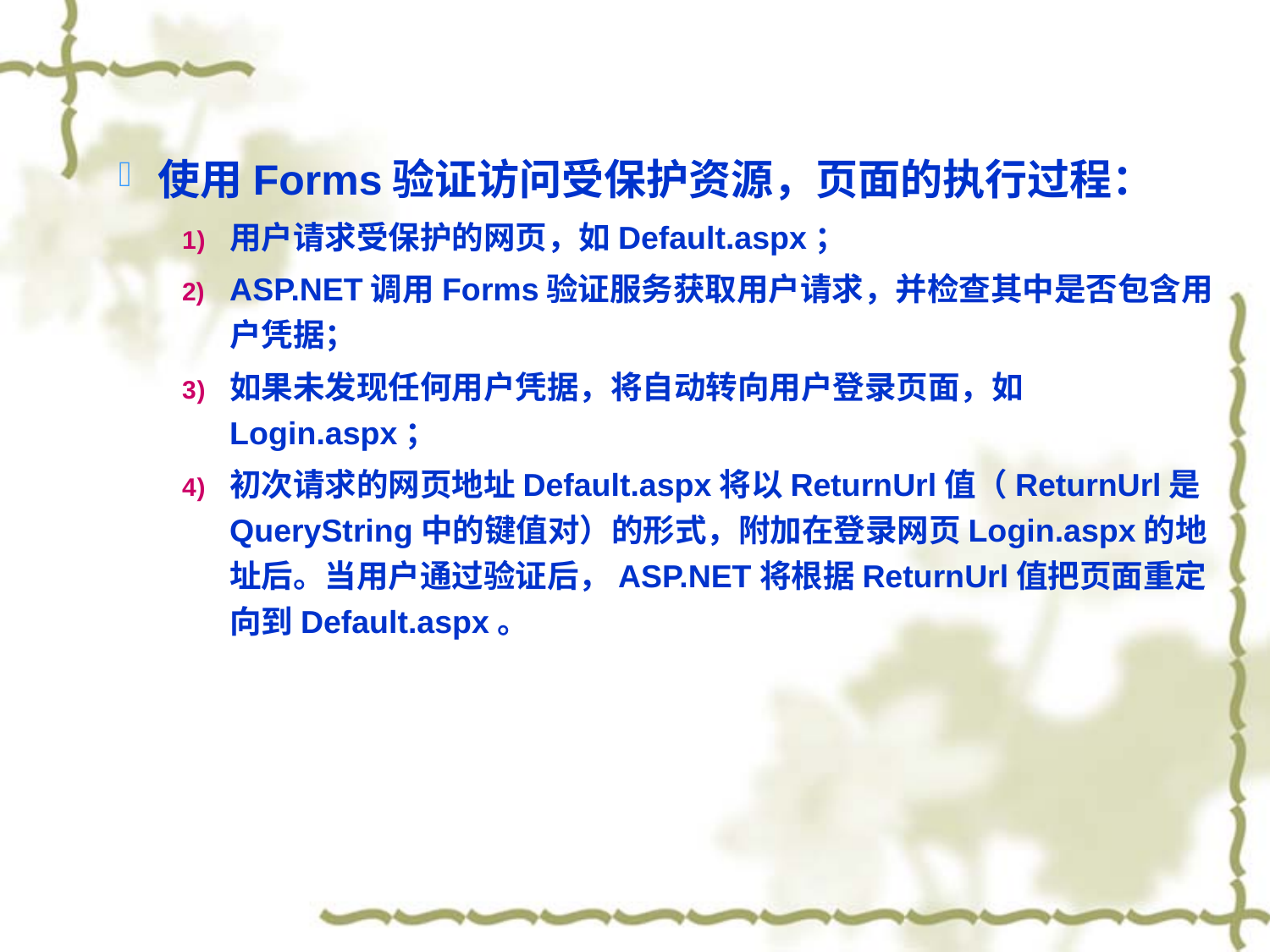

使用Forms验证访问受保护资源，页面的执行过程：
用户请求受保护的网页，如Default.aspx；
ASP.NET调用Forms验证服务获取用户请求，并检查其中是否包含用户凭据；
如果未发现任何用户凭据，将自动转向用户登录页面，如Login.aspx；
初次请求的网页地址Default.aspx将以ReturnUrl值（ReturnUrl是QueryString中的键值对）的形式，附加在登录网页Login.aspx的地址后。当用户通过验证后，ASP.NET将根据ReturnUrl值把页面重定向到Default.aspx。